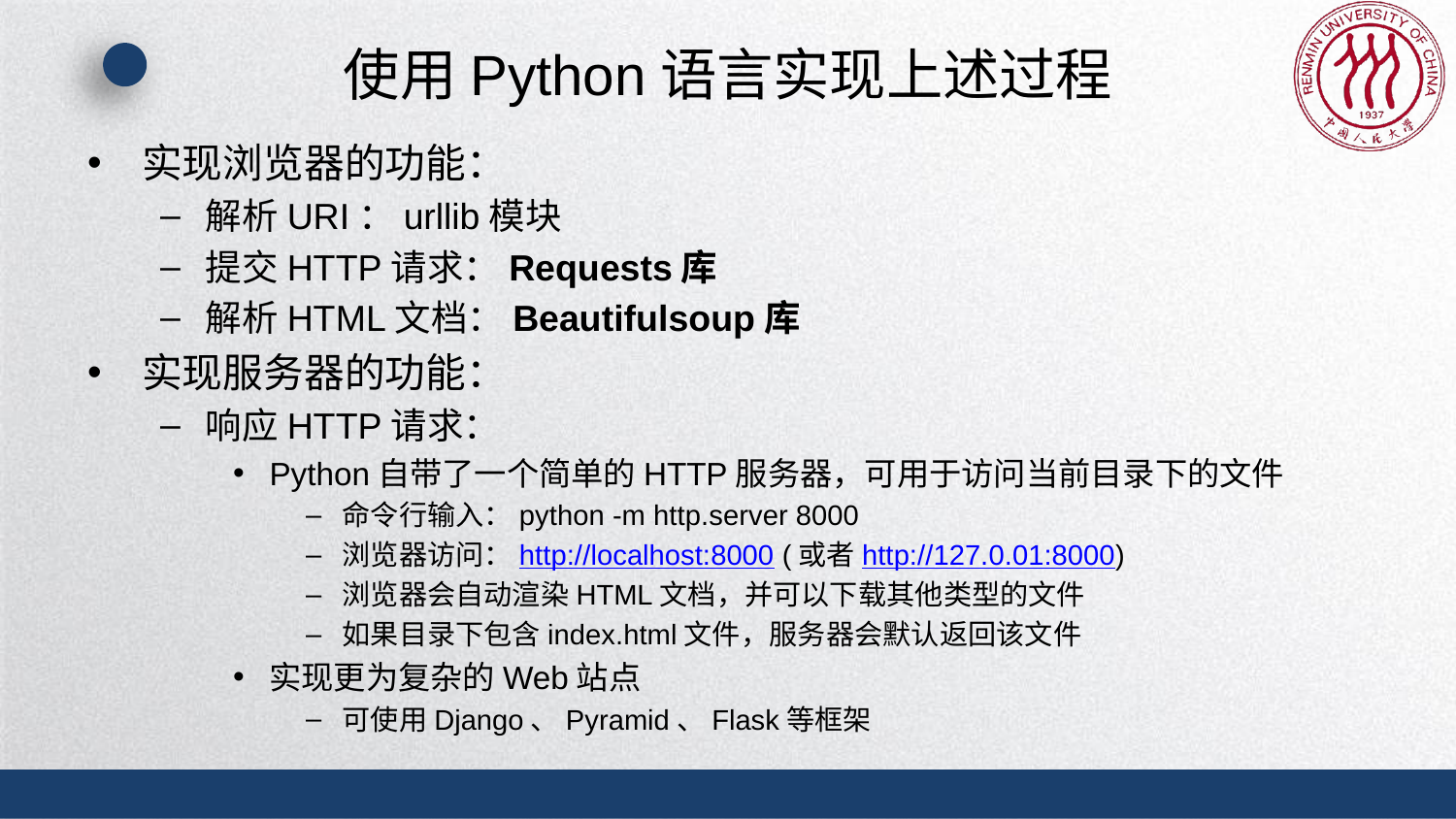

# 使用Python语言实现上述过程
实现浏览器的功能：
解析URI：urllib模块
提交HTTP请求：Requests库
解析HTML文档：Beautifulsoup库
实现服务器的功能：
响应HTTP请求：
Python自带了一个简单的HTTP服务器，可用于访问当前目录下的文件
命令行输入：python -m http.server 8000
浏览器访问：http://localhost:8000 (或者http://127.0.01:8000)
浏览器会自动渲染HTML文档，并可以下载其他类型的文件
如果目录下包含index.html文件，服务器会默认返回该文件
实现更为复杂的Web站点
可使用Django、Pyramid、Flask等框架